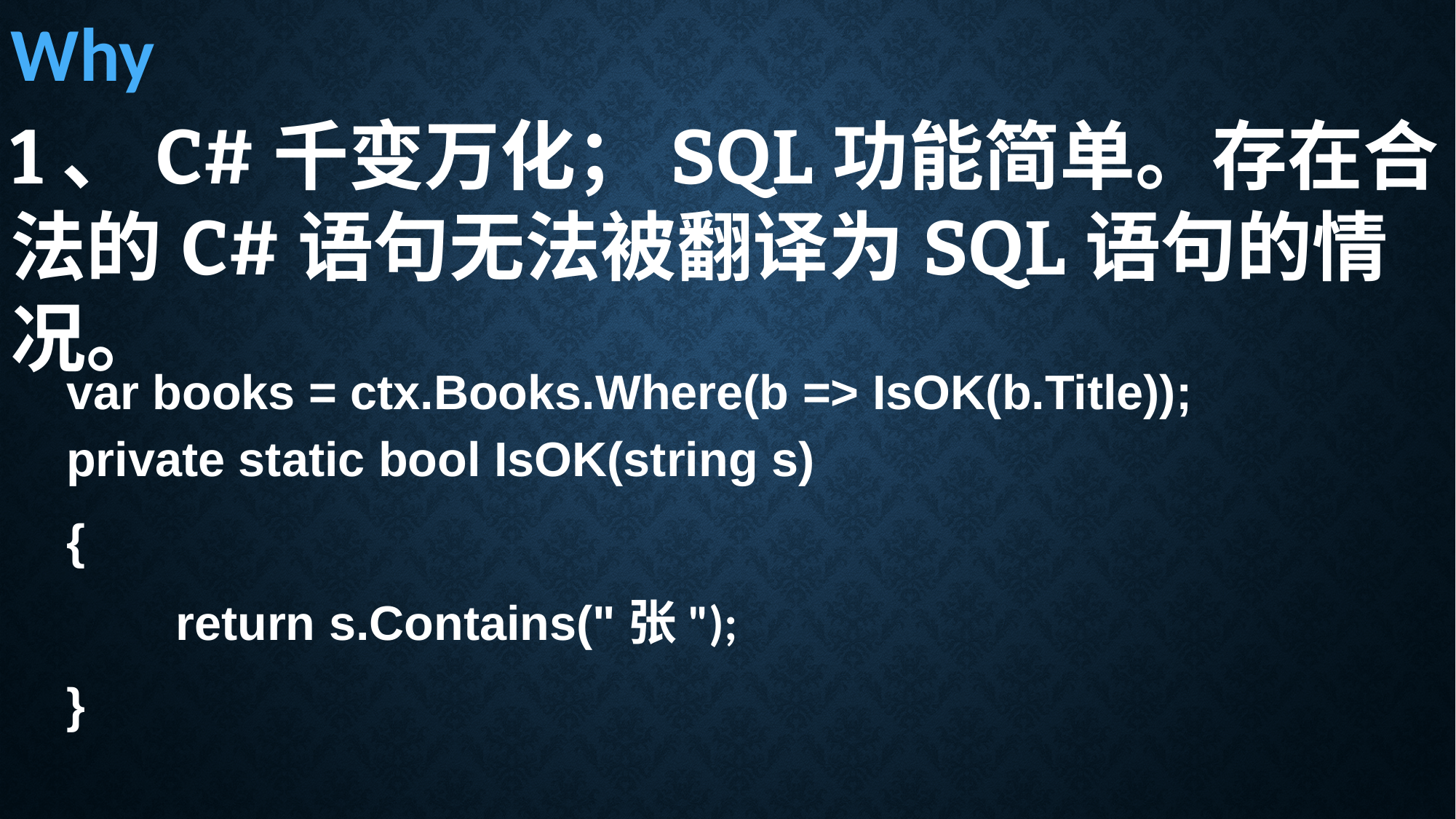

Why
1、C#千变万化；SQL功能简单。存在合法的C#语句无法被翻译为SQL语句的情况。
var books = ctx.Books.Where(b => IsOK(b.Title));
private static bool IsOK(string s)
{
	return s.Contains("张");
}